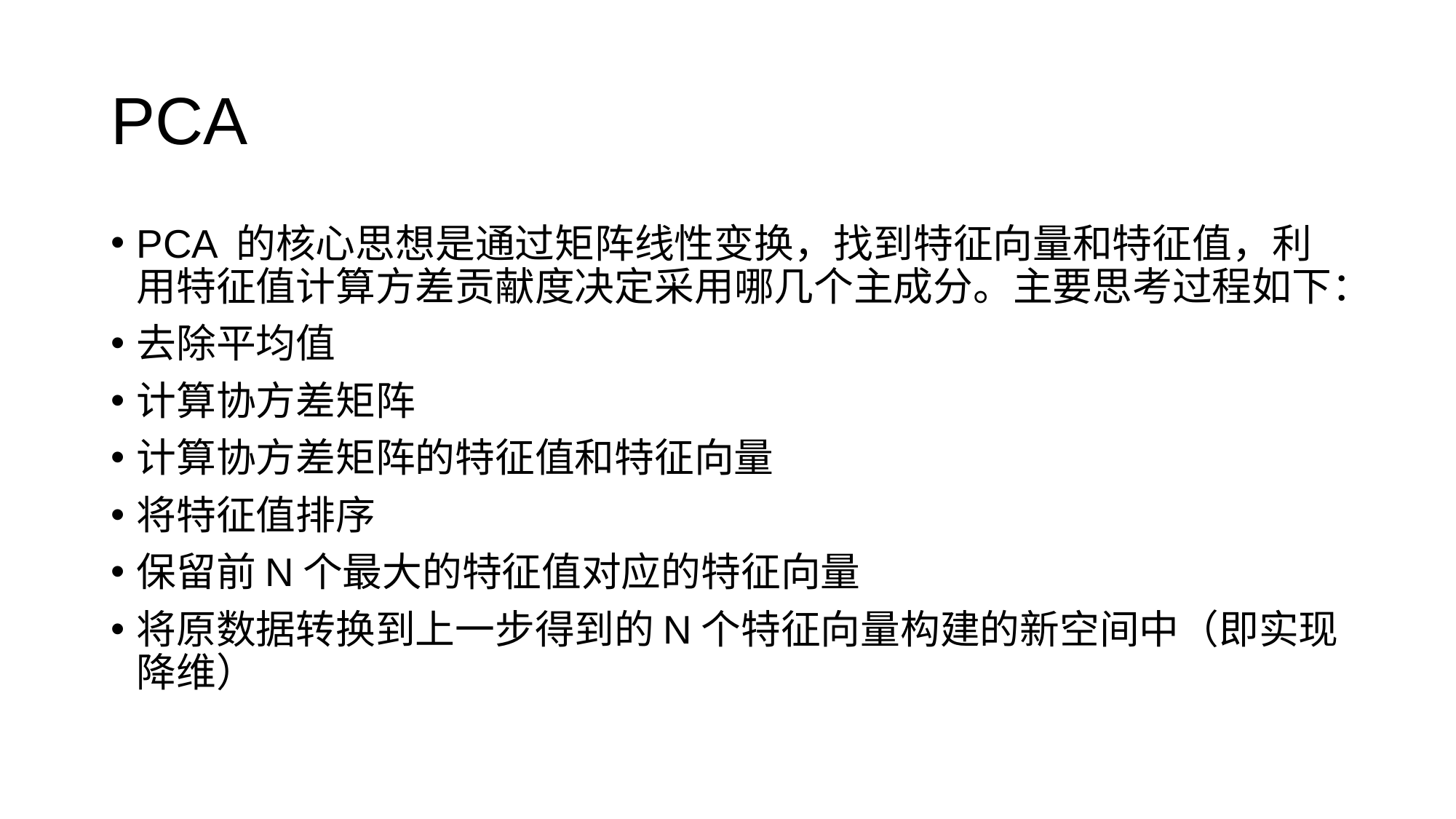

# PCA
PCA 的核心思想是通过矩阵线性变换，找到特征向量和特征值，利用特征值计算方差贡献度决定采用哪几个主成分。主要思考过程如下：
去除平均值
计算协方差矩阵
计算协方差矩阵的特征值和特征向量
将特征值排序
保留前N个最大的特征值对应的特征向量
将原数据转换到上一步得到的N个特征向量构建的新空间中（即实现降维）